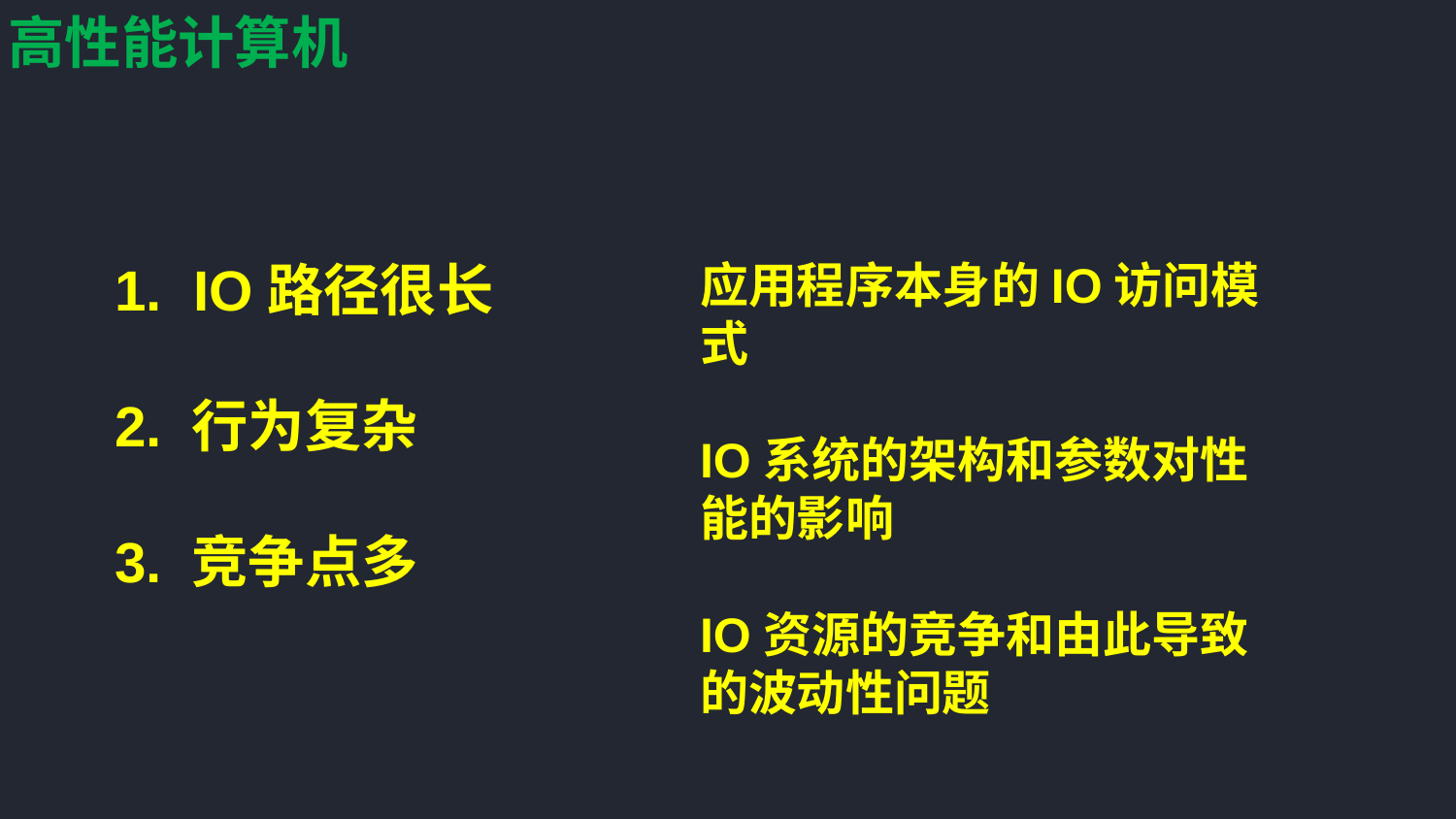

高性能计算机
应用程序本身的IO访问模式

IO系统的架构和参数对性能的影响

IO资源的竞争和由此导致的波动性问题
1.  IO路径很长

2. 行为复杂

3. 竞争点多